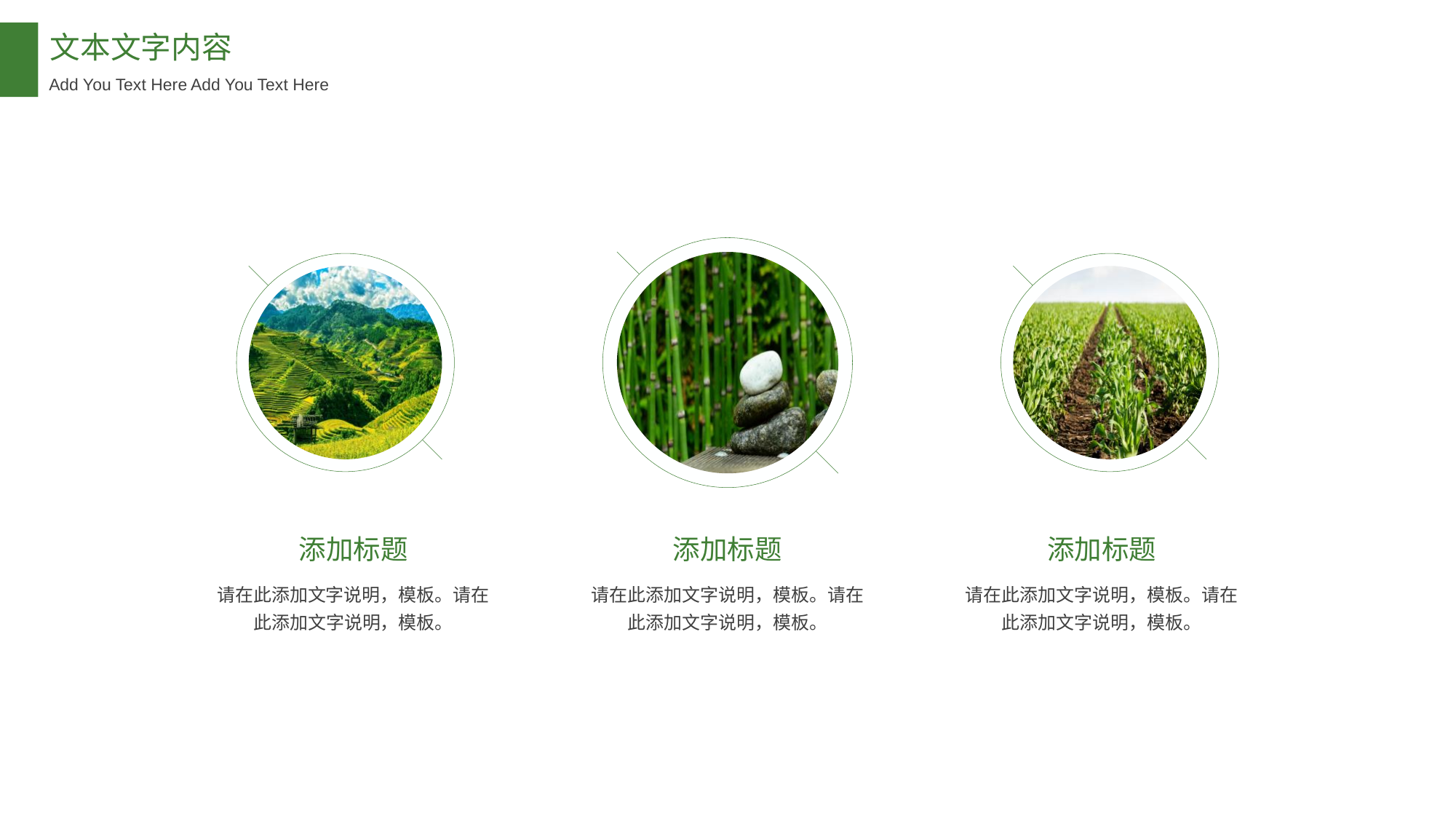

文本文字内容
Add You Text Here Add You Text Here

添加标题
添加标题
添加标题
请在此添加文字说明，模板。请在此添加文字说明，模板。
请在此添加文字说明，模板。请在此添加文字说明，模板。
请在此添加文字说明，模板。请在此添加文字说明，模板。